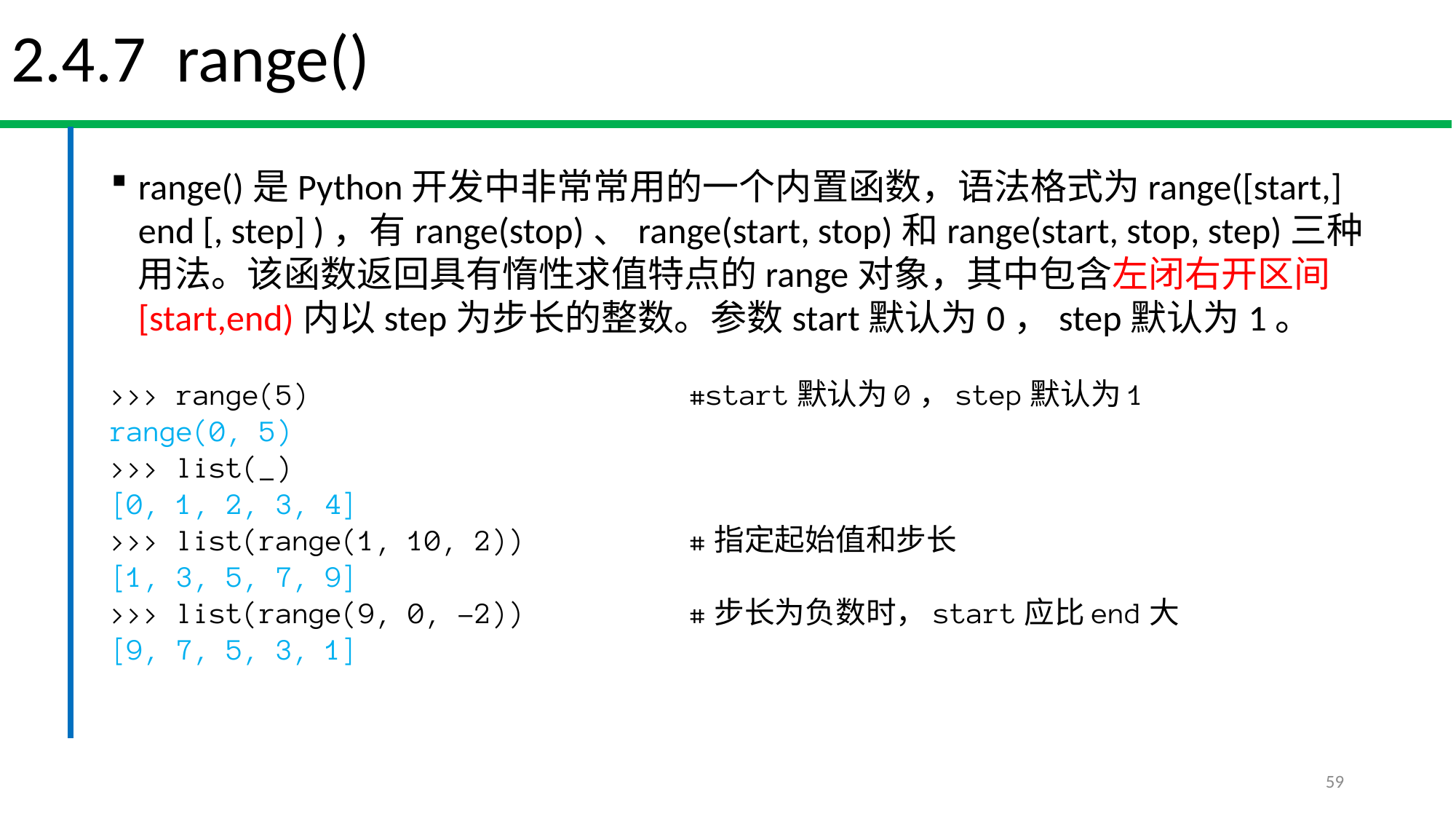

2.4.7  range()
range()是Python开发中非常常用的一个内置函数，语法格式为range([start,] end [, step] )，有range(stop)、range(start, stop)和range(start, stop, step)三种用法。该函数返回具有惰性求值特点的range对象，其中包含左闭右开区间[start,end)内以step为步长的整数。参数start默认为0，step默认为1。

>>> range(5)                       #start默认为0，step默认为1
range(0, 5)
>>> list(_)
[0, 1, 2, 3, 4]
>>> list(range(1, 10, 2))          #指定起始值和步长
[1, 3, 5, 7, 9]
>>> list(range(9, 0, -2))          #步长为负数时，start应比end大
[9, 7, 5, 3, 1]
59